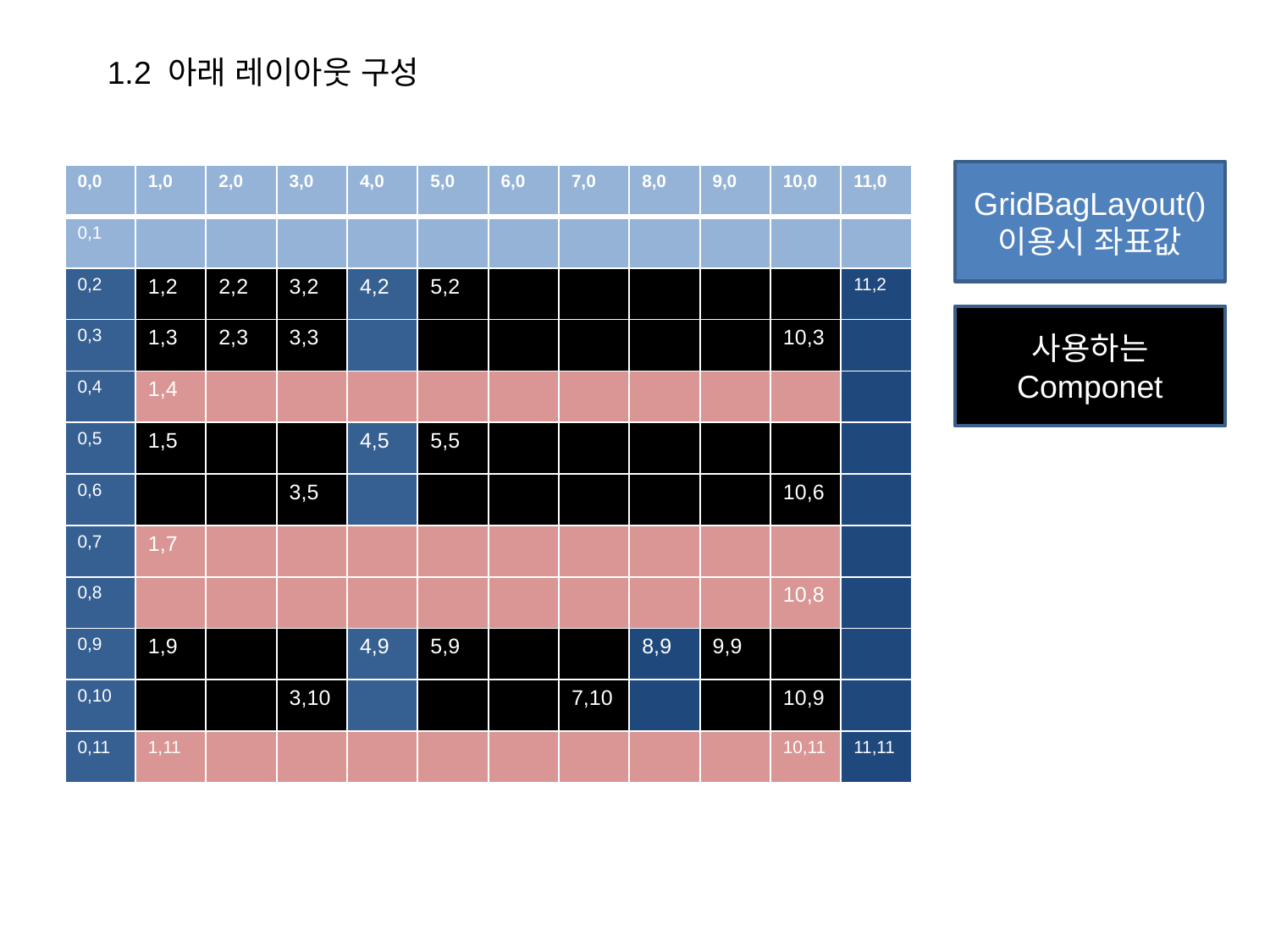

1.2 아래 레이아웃 구성
GridBagLayout()
이용시 좌표값
| 0,0 | 1,0 | 2,0 | 3,0 | 4,0 | 5,0 | 6,0 | 7,0 | 8,0 | 9,0 | 10,0 | 11,0 |
| --- | --- | --- | --- | --- | --- | --- | --- | --- | --- | --- | --- |
| 0,1 |  |  |  |  |  |  |  |  |  |  |  |
| 0,2 | 1,2 | 2,2 | 3,2 | 4,2 | 5,2 |  |  |  |  |  | 11,2 |
| 0,3 | 1,3 | 2,3 | 3,3 |  |  |  |  |  |  | 10,3 |  |
| 0,4 | 1,4 |  |  |  |  |  |  |  |  |  |  |
| 0,5 | 1,5 |  |  | 4,5 | 5,5 |  |  |  |  |  |  |
| 0,6 |  |  | 3,5 |  |  |  |  |  |  | 10,6 |  |
| 0,7 | 1,7 |  |  |  |  |  |  |  |  |  |  |
| 0,8 |  |  |  |  |  |  |  |  |  | 10,8 |  |
| 0,9 | 1,9 |  |  | 4,9 | 5,9 |  |  | 8,9 | 9,9 |  |  |
| 0,10 |  |  | 3,10 |  |  |  | 7,10 |  |  | 10,9 |  |
| 0,11 | 1,11 |  |  |  |  |  |  |  |  | 10,11 | 11,11 |
사용하는 Componet